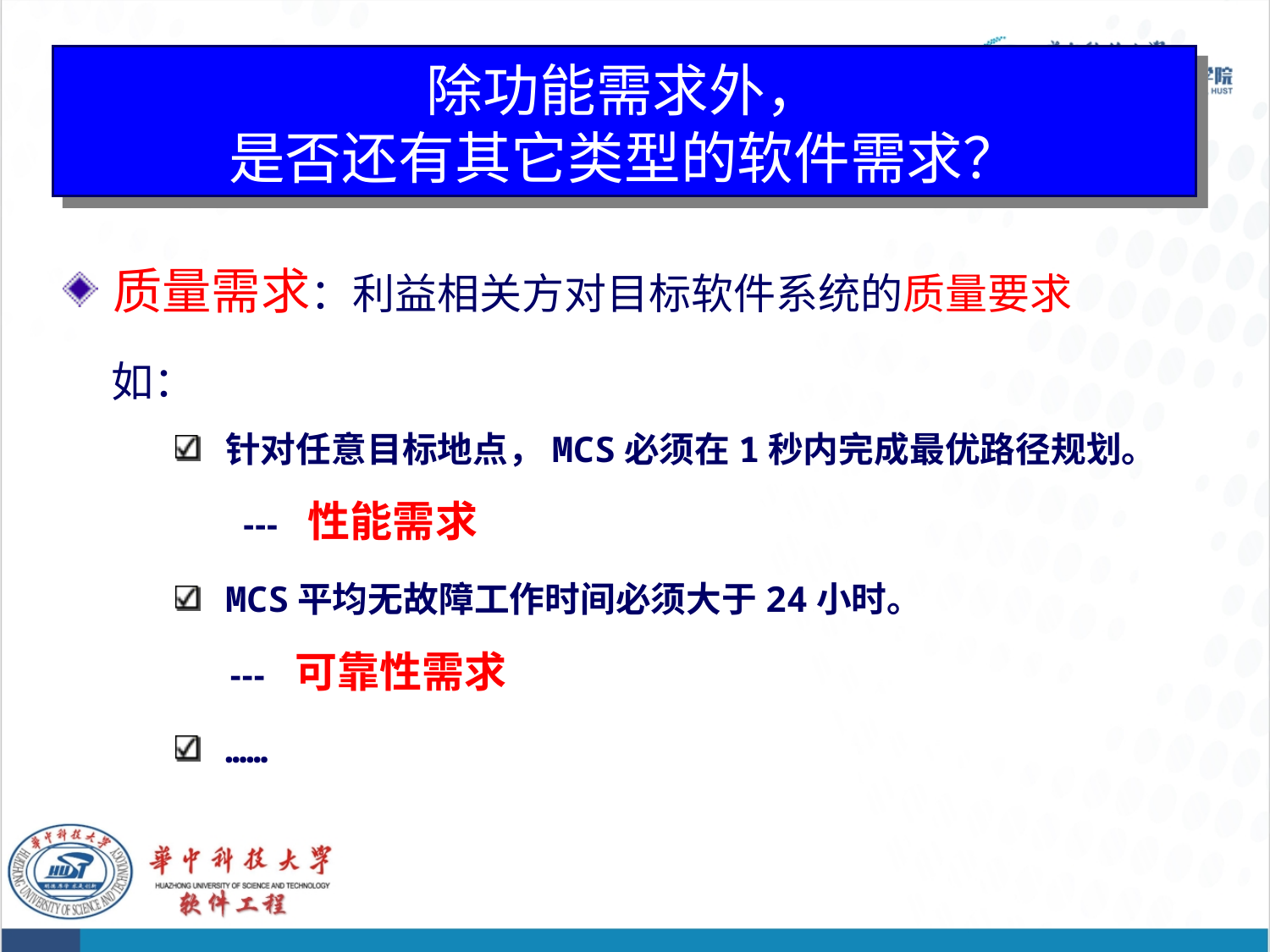

# 除功能需求外， 是否还有其它类型的软件需求？
质量需求：利益相关方对目标软件系统的质量要求
    如：
针对任意目标地点，MCS必须在1秒内完成最优路径规划。
  --- 性能需求
MCS平均无故障工作时间必须大于24小时。
   --- 可靠性需求
……